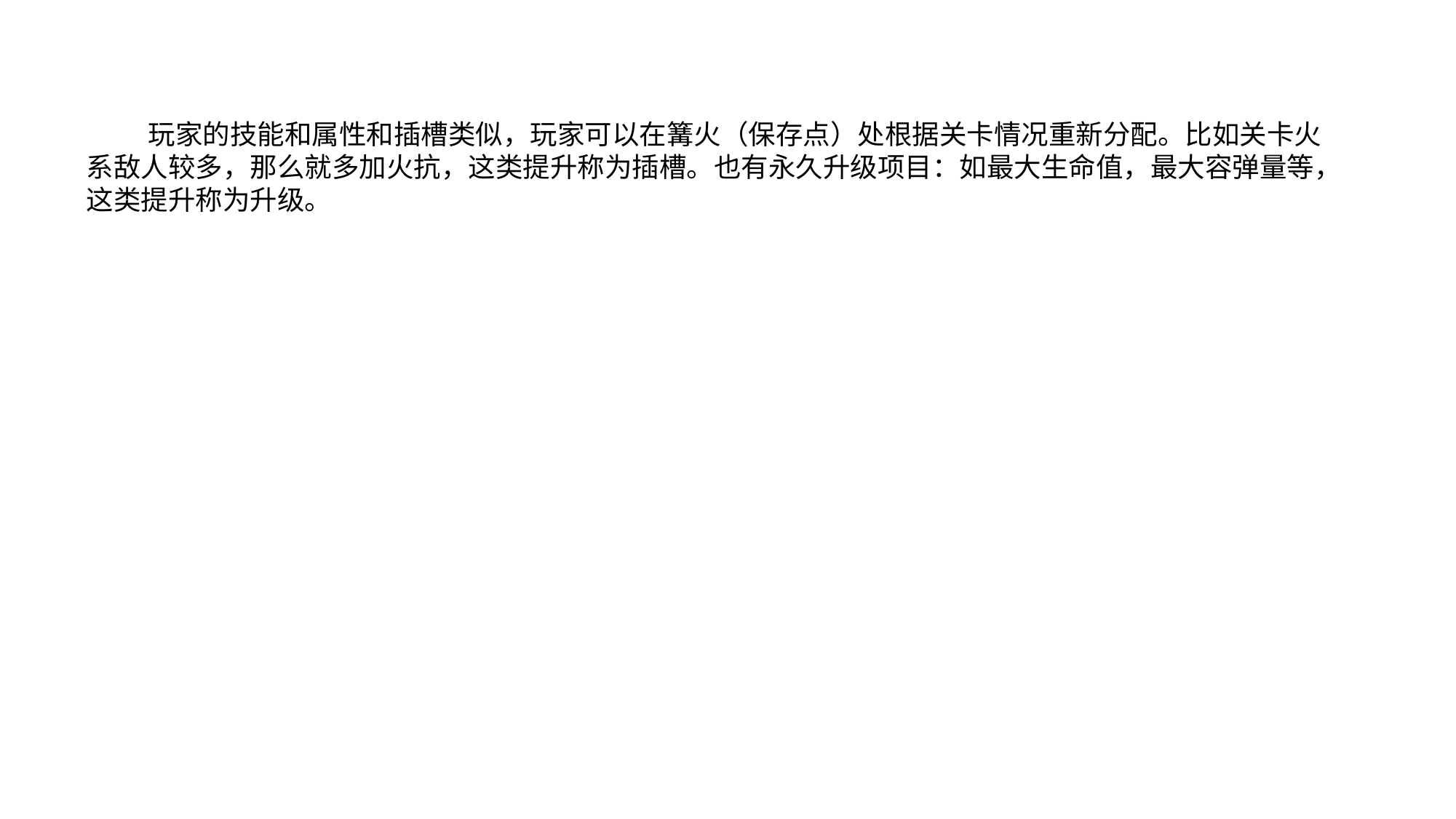

玩家的技能和属性和插槽类似，玩家可以在篝火（保存点）处根据关卡情况重新分配。比如关卡火系敌人较多，那么就多加火抗，这类提升称为插槽。也有永久升级项目：如最大生命值，最大容弹量等，这类提升称为升级。